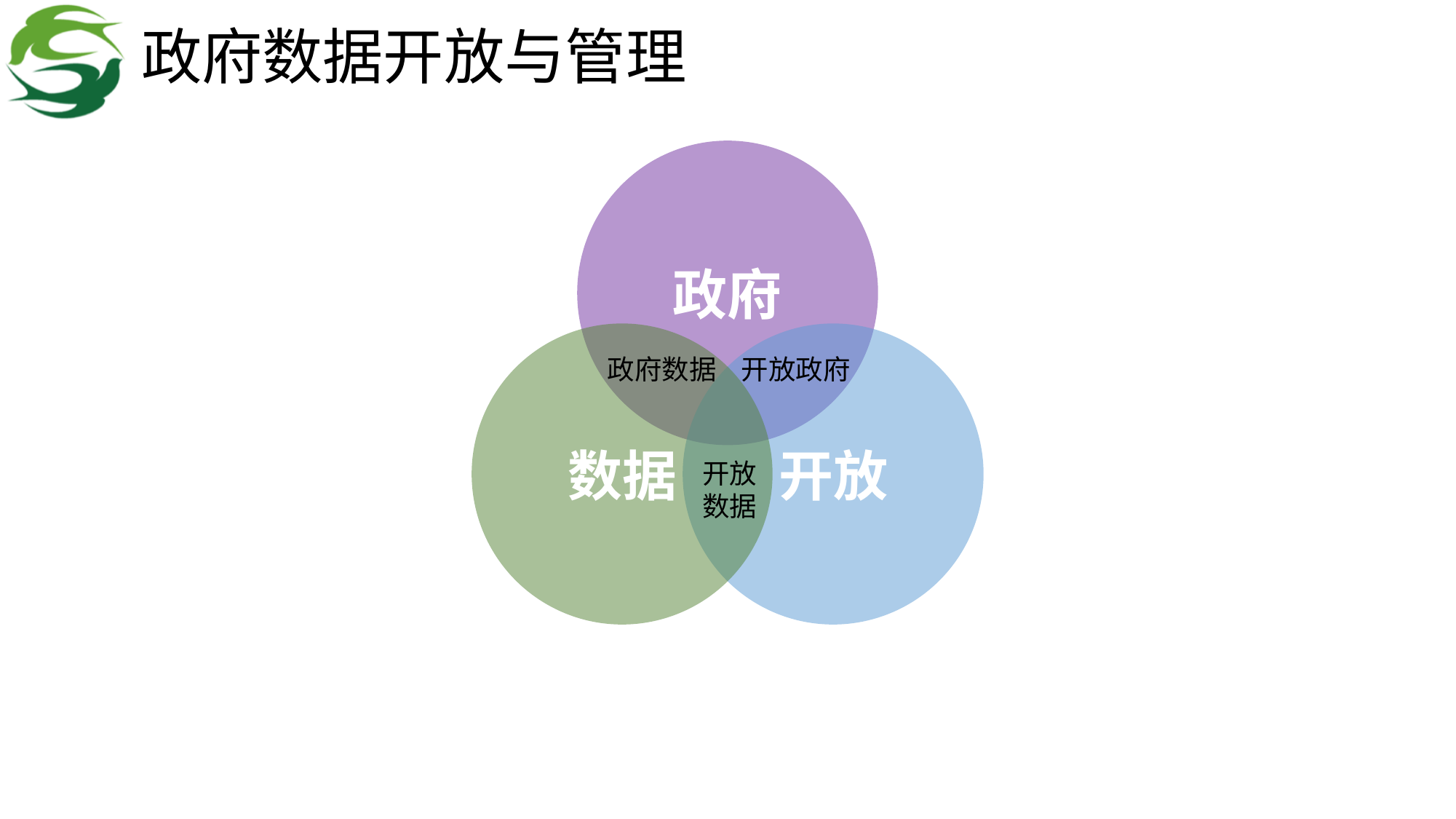

# 政府数据开放与管理
政府
数据
开放
政府数据
开放政府
开放
数据